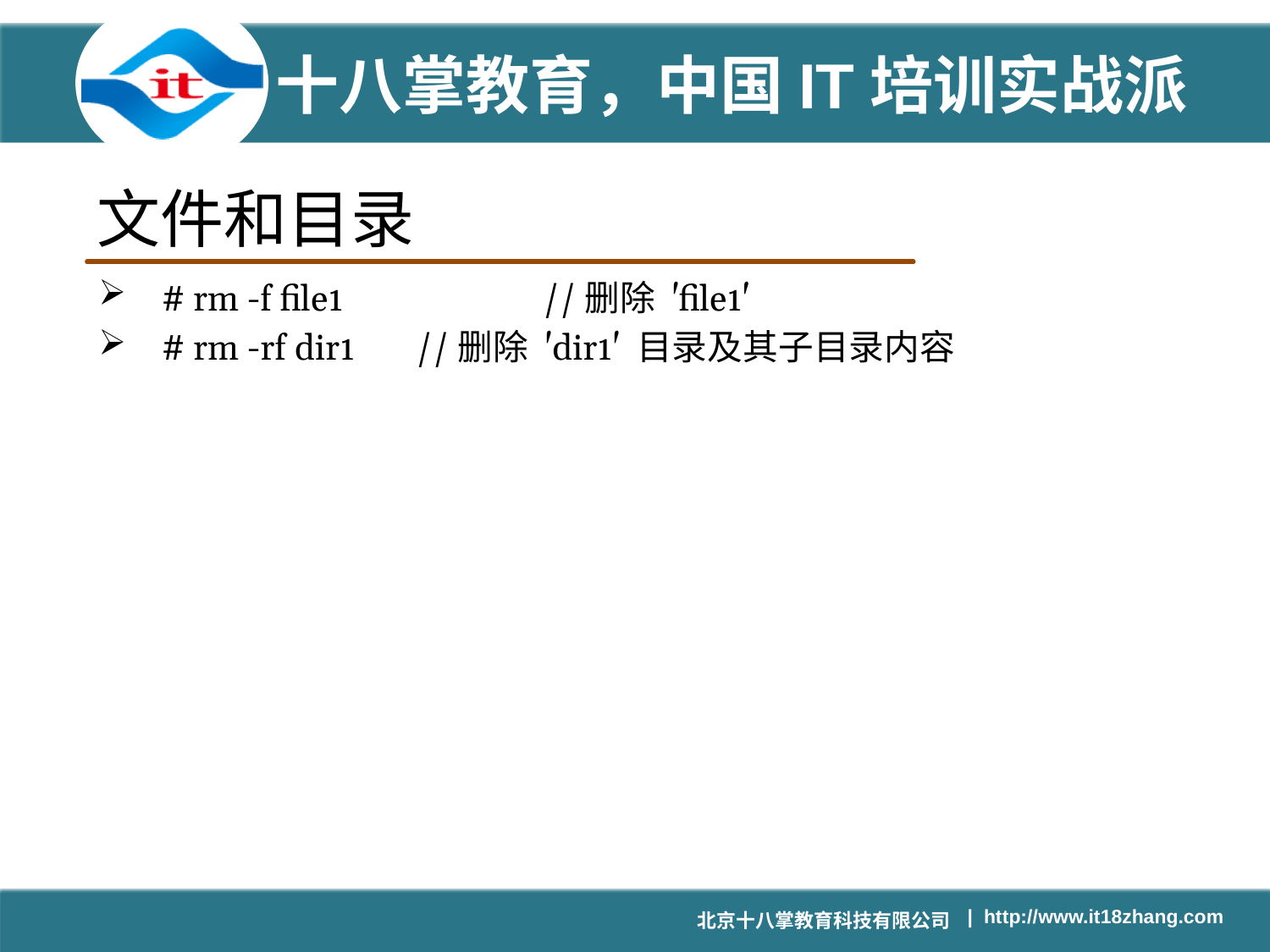

# 文件和目录
# rm -f file1		//删除 'file1'
# rm -rf dir1	//删除 'dir1' 目录及其子目录内容